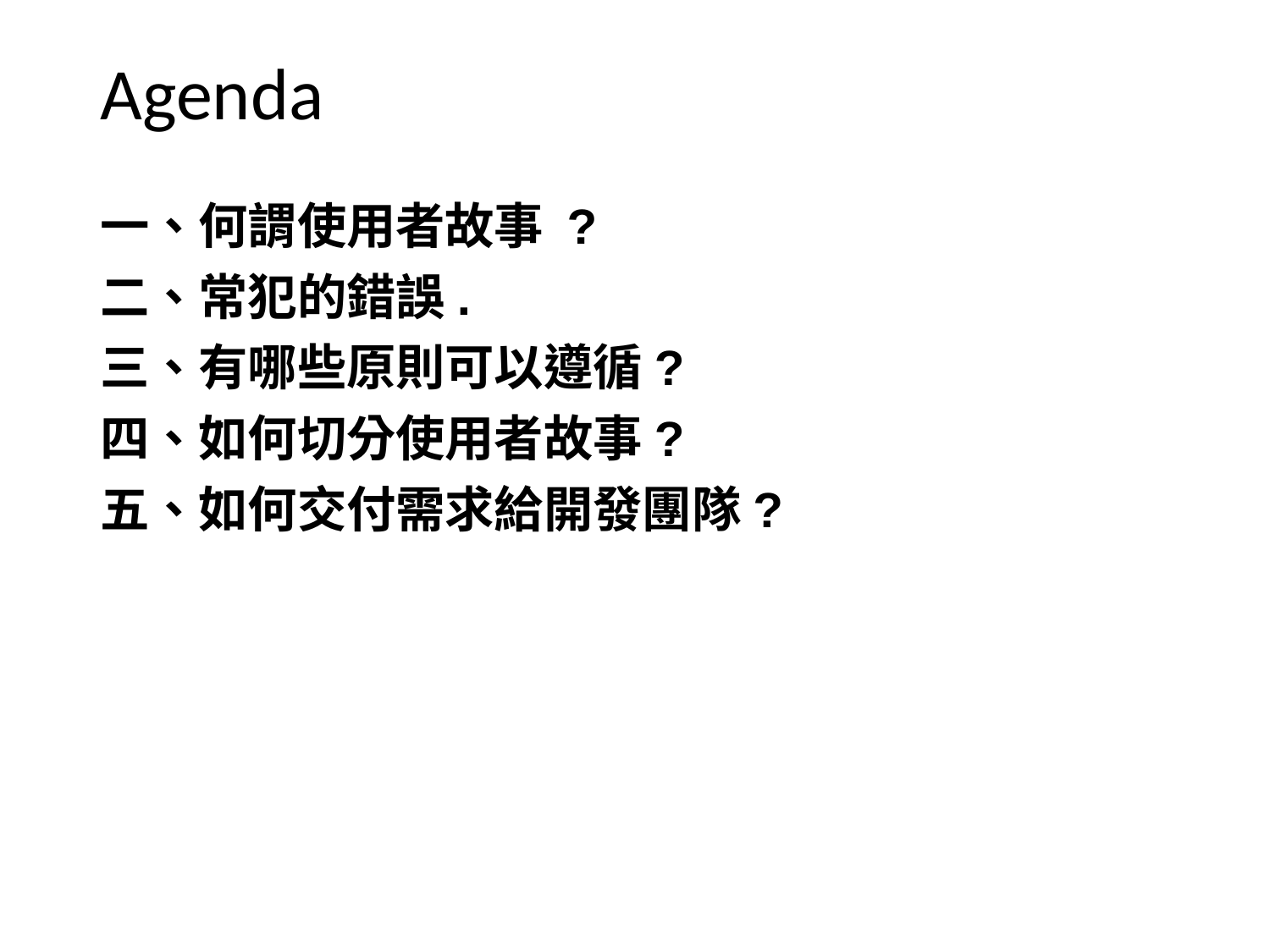

# Agenda
一、何謂使用者故事 ?
二、常犯的錯誤.
三、有哪些原則可以遵循?
四、如何切分使用者故事?
五、如何交付需求給開發團隊?